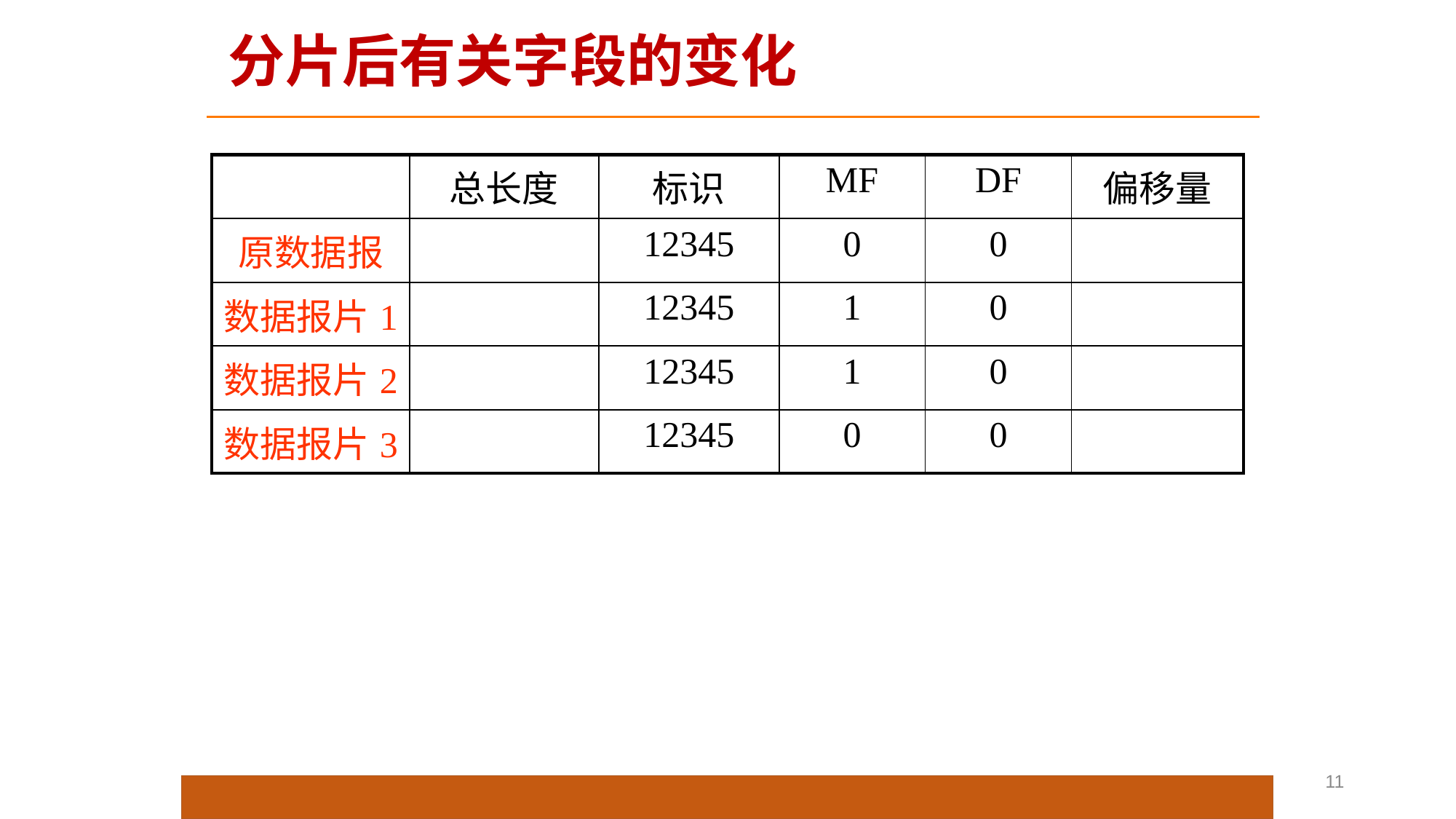

# 分片后有关字段的变化
|  | 总长度 | 标识 | MF | DF | 偏移量 |
| --- | --- | --- | --- | --- | --- |
| 原数据报 |  | 12345 | 0 | 0 |  |
| 数据报片1 |  | 12345 | 1 | 0 |  |
| 数据报片2 |  | 12345 | 1 | 0 |  |
| 数据报片3 |  | 12345 | 0 | 0 |  |
11

IP报文格式